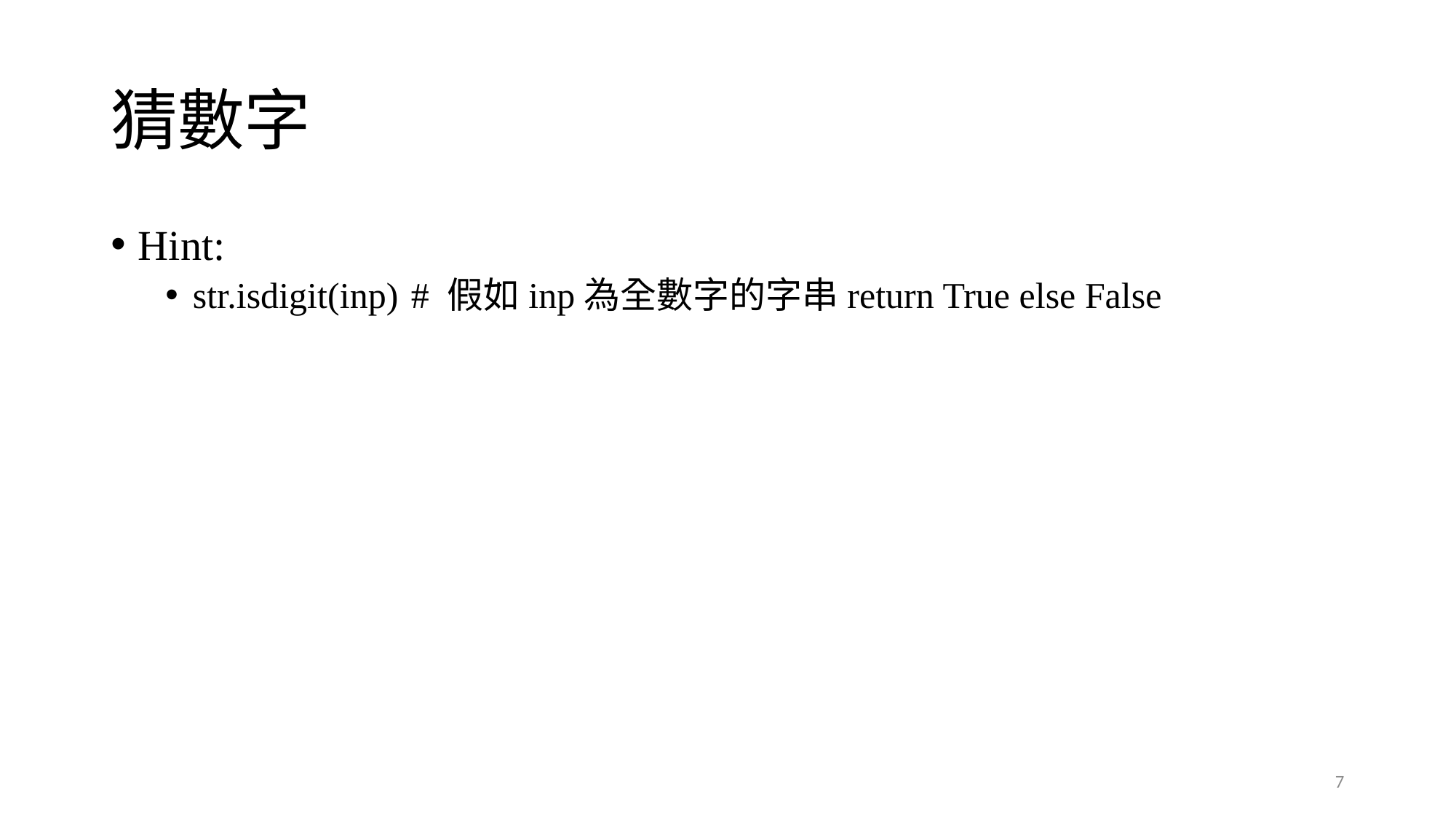

# 猜數字
Hint:
str.isdigit(inp)	# 假如inp為全數字的字串return True else False

7